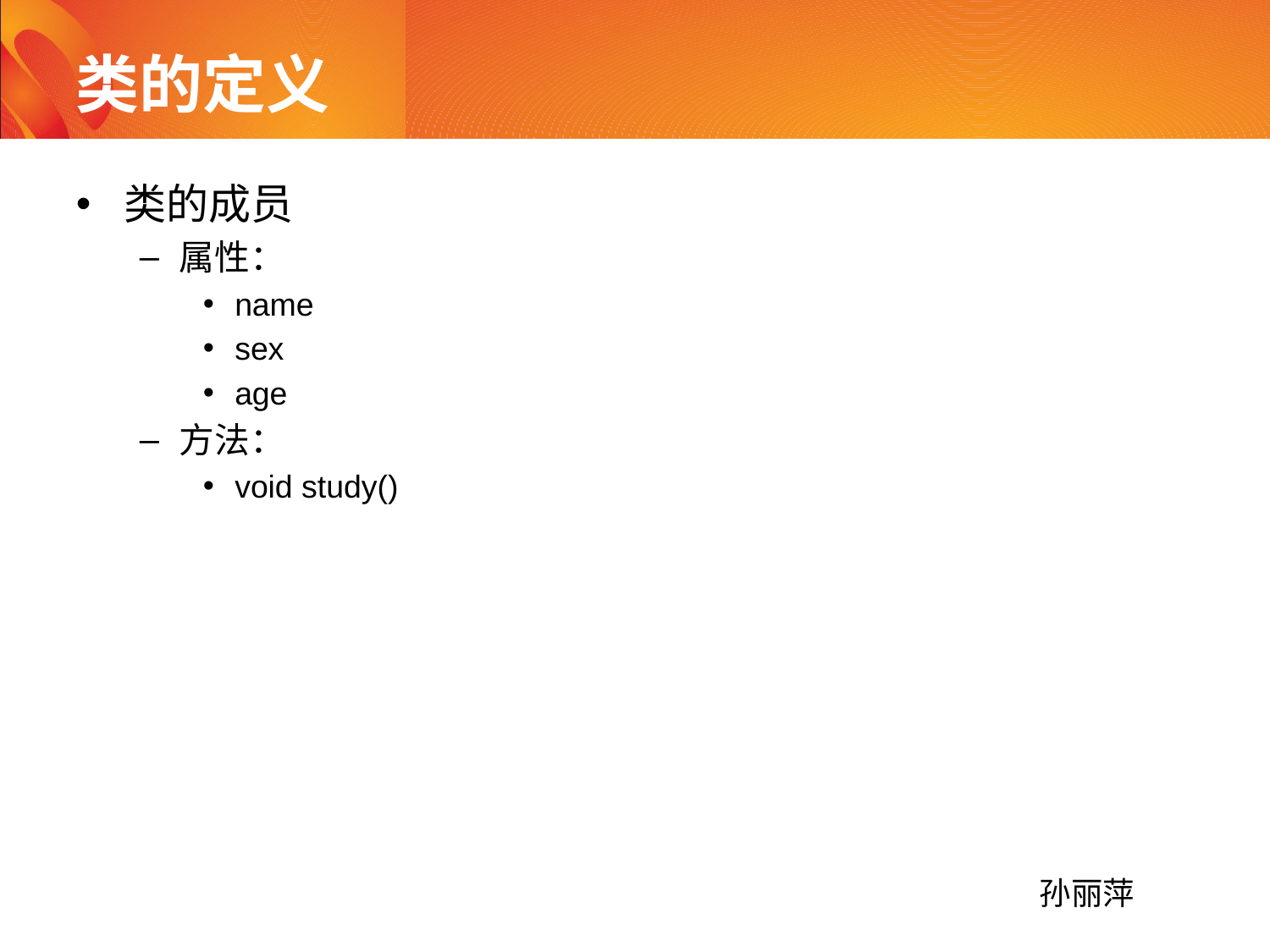

# 类的定义
类的成员
属性：
name
sex
age
方法：
void study()